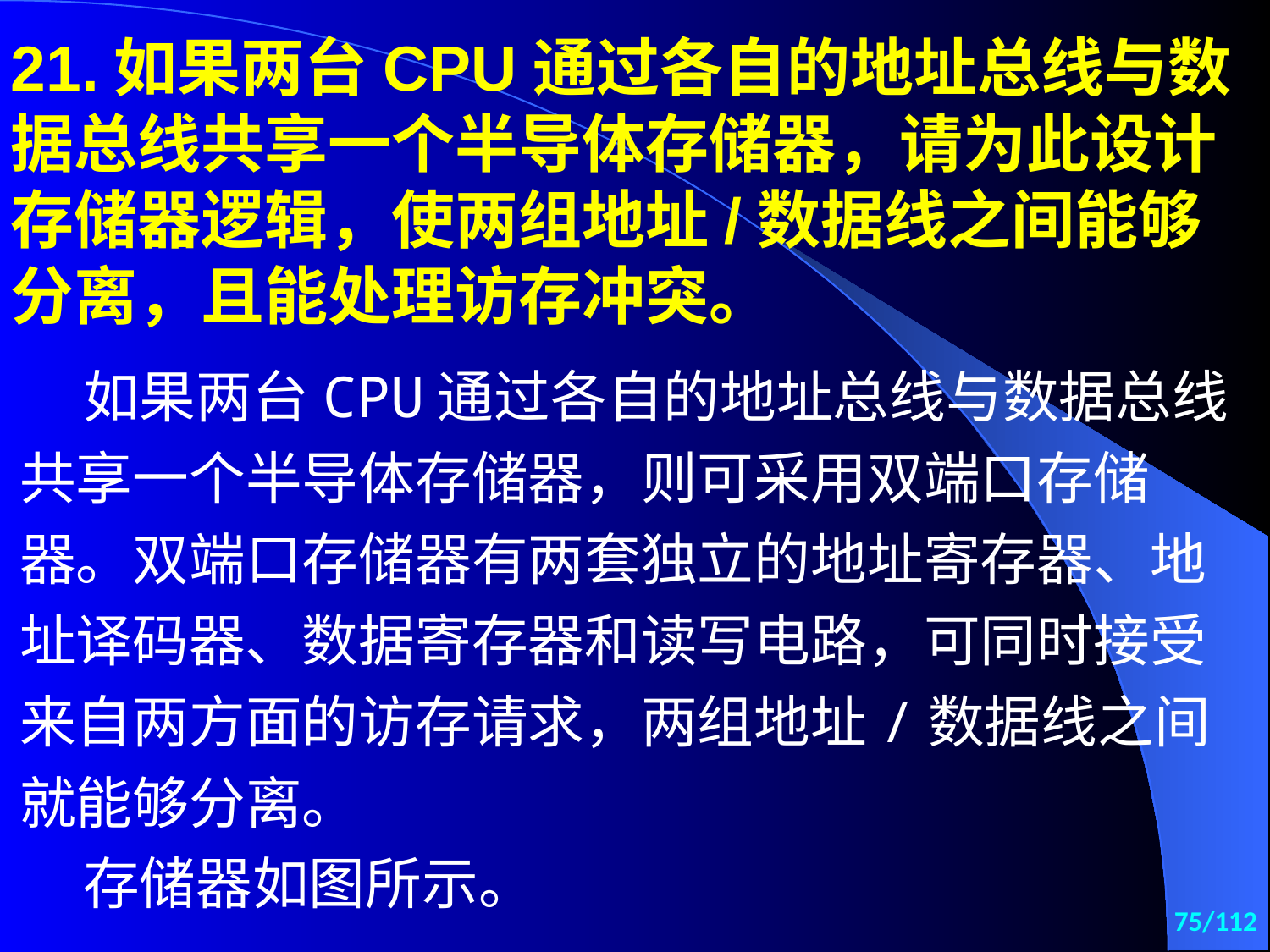

21.如果两台CPU通过各自的地址总线与数据总线共享一个半导体存储器，请为此设计存储器逻辑，使两组地址/数据线之间能够分离，且能处理访存冲突。
如果两台CPU通过各自的地址总线与数据总线共享一个半导体存储器，则可采用双端口存储器。双端口存储器有两套独立的地址寄存器、地址译码器、数据寄存器和读写电路，可同时接受来自两方面的访存请求，两组地址/数据线之间就能够分离。
存储器如图所示。
75/112